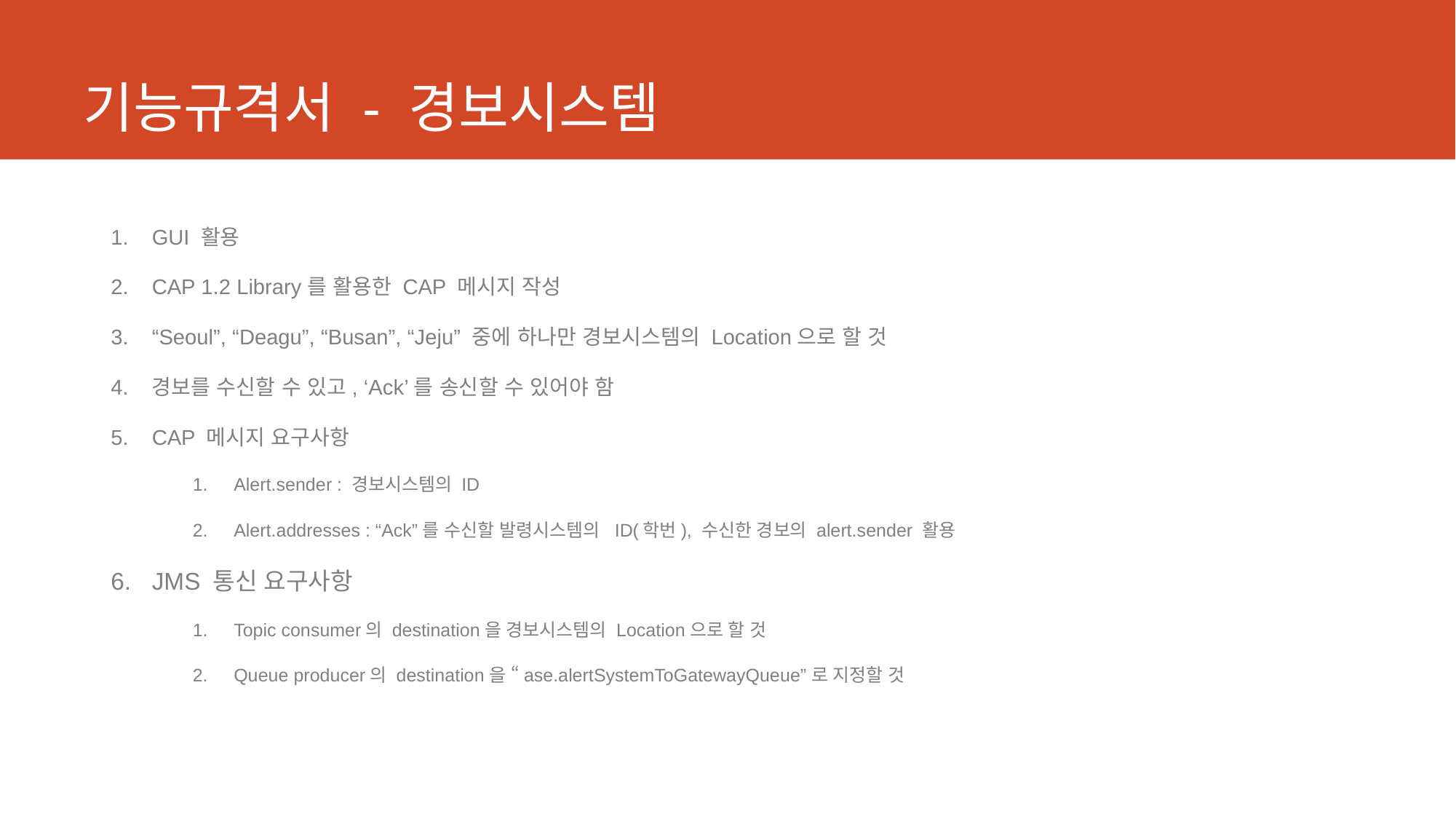

# 기능규격서 - 경보시스템
GUI 활용
CAP 1.2 Library를 활용한 CAP 메시지 작성
“Seoul”, “Deagu”, “Busan”, “Jeju” 중에 하나만 경보시스템의 Location으로 할 것
경보를 수신할 수 있고, ‘Ack’를 송신할 수 있어야 함
CAP 메시지 요구사항
Alert.sender : 경보시스템의 ID
Alert.addresses : “Ack”를 수신할 발령시스템의  ID(학번), 수신한 경보의 alert.sender 활용
JMS 통신 요구사항
Topic consumer의 destination을 경보시스템의 Location으로 할 것
Queue producer의 destination을 “ase.alertSystemToGatewayQueue”로 지정할 것